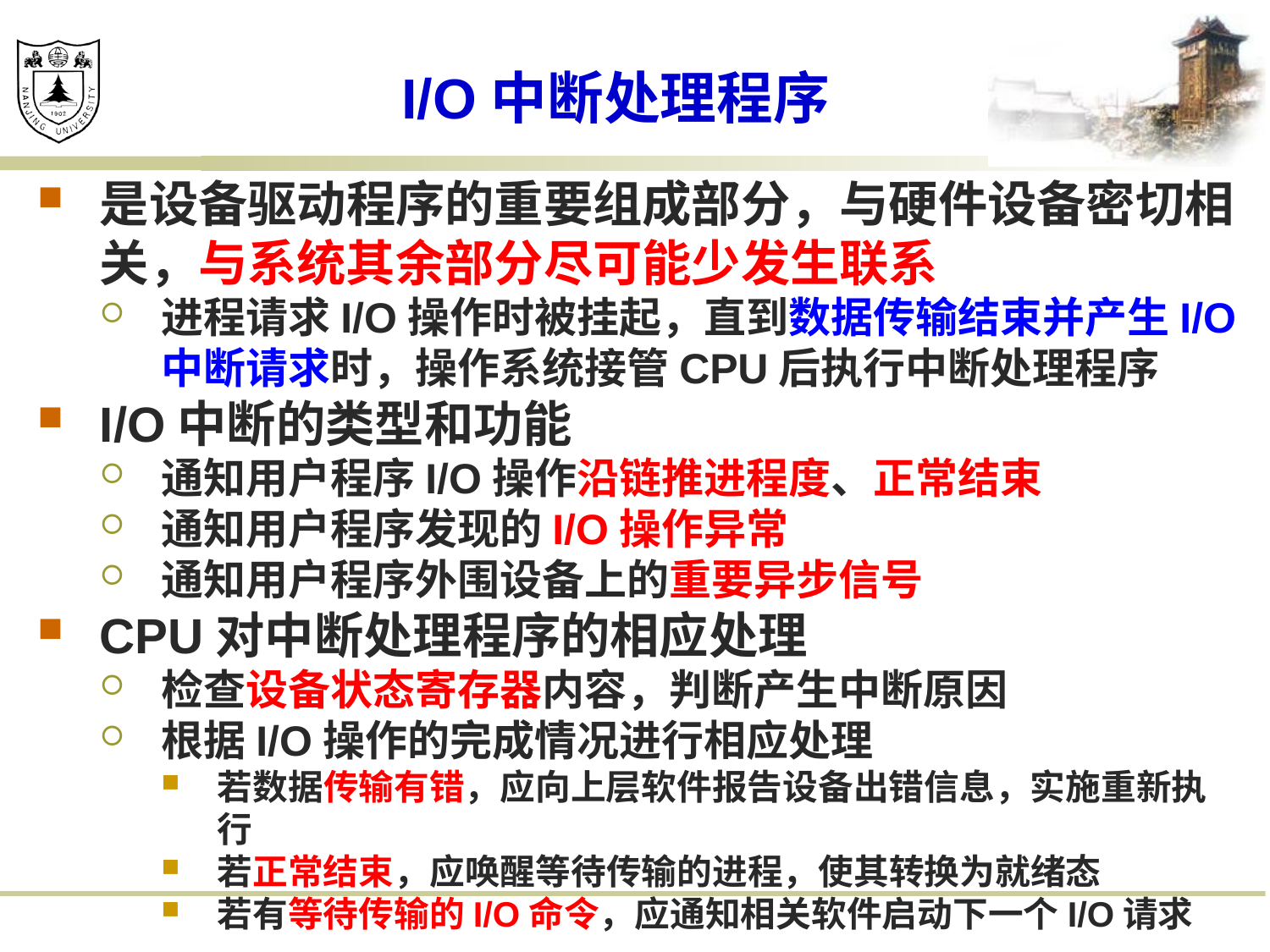

# I/O中断处理程序
是设备驱动程序的重要组成部分，与硬件设备密切相关，与系统其余部分尽可能少发生联系
进程请求I/O操作时被挂起，直到数据传输结束并产生I/O中断请求时，操作系统接管CPU后执行中断处理程序
I/O中断的类型和功能
通知用户程序I/O操作沿链推进程度、正常结束
通知用户程序发现的I/O操作异常
通知用户程序外围设备上的重要异步信号
CPU对中断处理程序的相应处理
检查设备状态寄存器内容，判断产生中断原因
根据I/O操作的完成情况进行相应处理
若数据传输有错，应向上层软件报告设备出错信息，实施重新执行
若正常结束，应唤醒等待传输的进程，使其转换为就绪态
若有等待传输的I/O命令，应通知相关软件启动下一个I/O请求
22